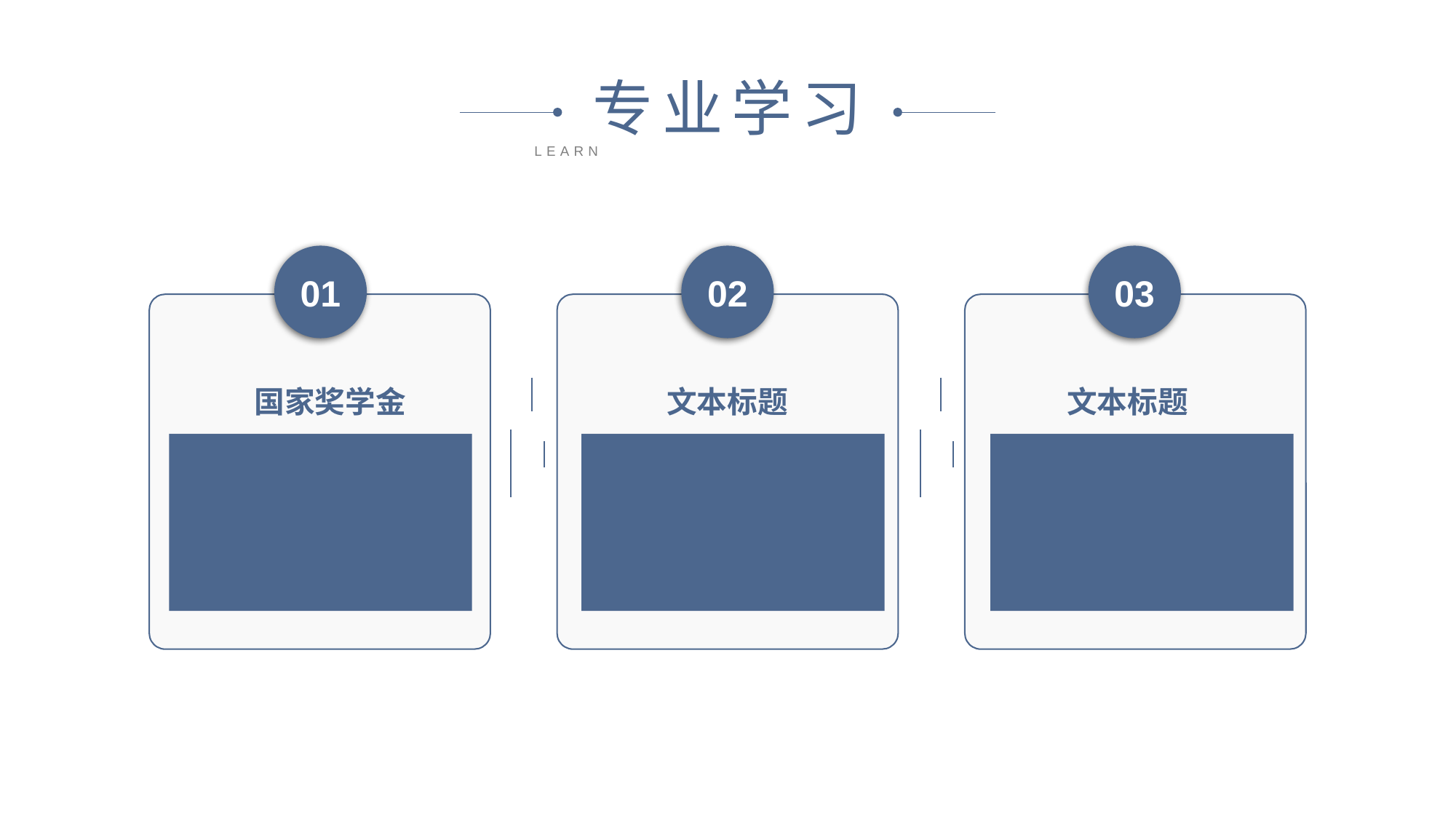

专业学习
LEARN
01
02
03

国家奖学金
文本标题
文本标题